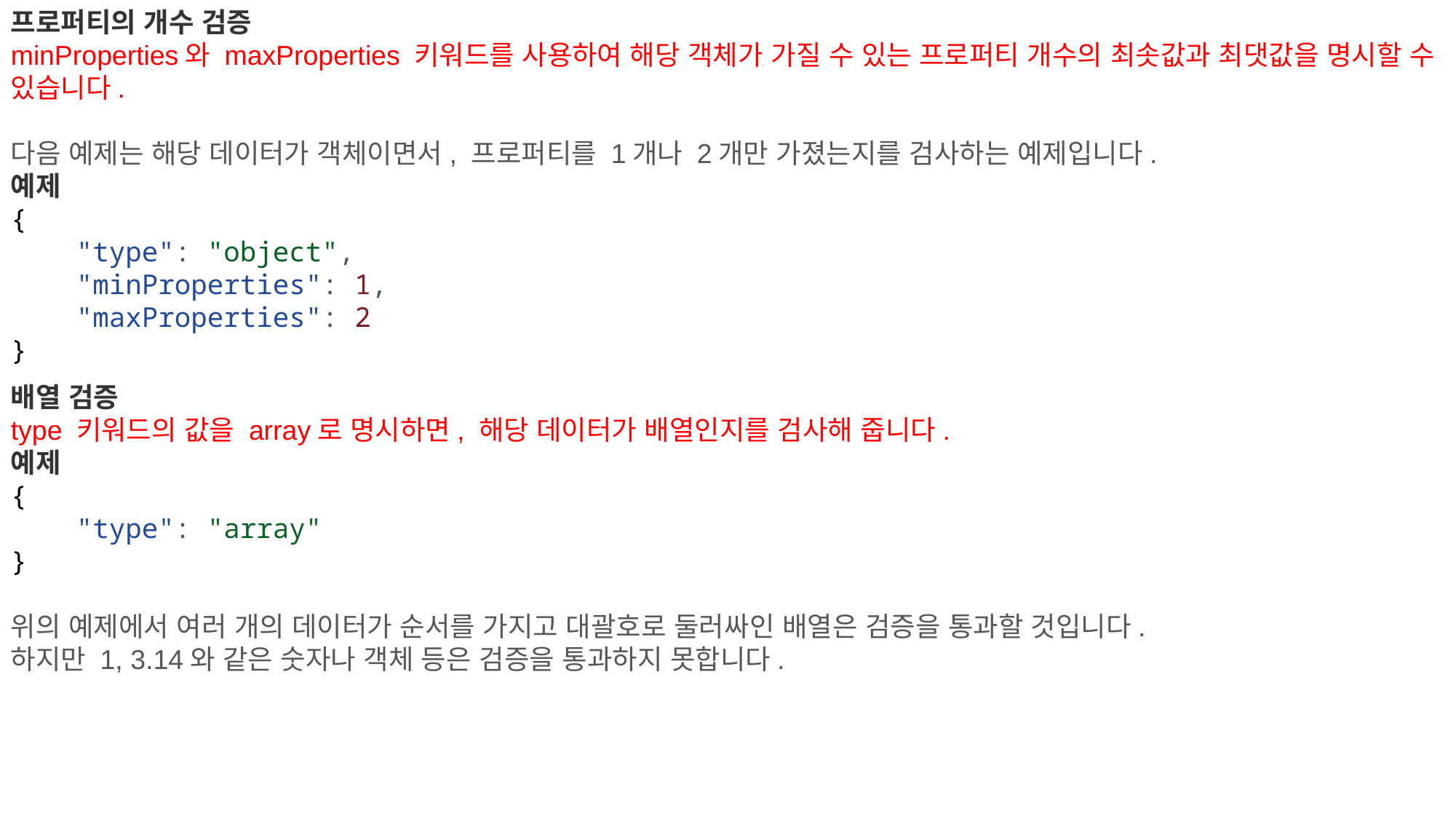

프로퍼티의 개수 검증
minProperties와 maxProperties 키워드를 사용하여 해당 객체가 가질 수 있는 프로퍼티 개수의 최솟값과 최댓값을 명시할 수 있습니다.

다음 예제는 해당 데이터가 객체이면서, 프로퍼티를 1개나 2개만 가졌는지를 검사하는 예제입니다.
예제
{
    "type": "object",
    "minProperties": 1,
    "maxProperties": 2
}
배열 검증
type 키워드의 값을 array로 명시하면, 해당 데이터가 배열인지를 검사해 줍니다.
예제
{
    "type": "array"
}

위의 예제에서 여러 개의 데이터가 순서를 가지고 대괄호로 둘러싸인 배열은 검증을 통과할 것입니다.
하지만 1, 3.14와 같은 숫자나 객체 등은 검증을 통과하지 못합니다.